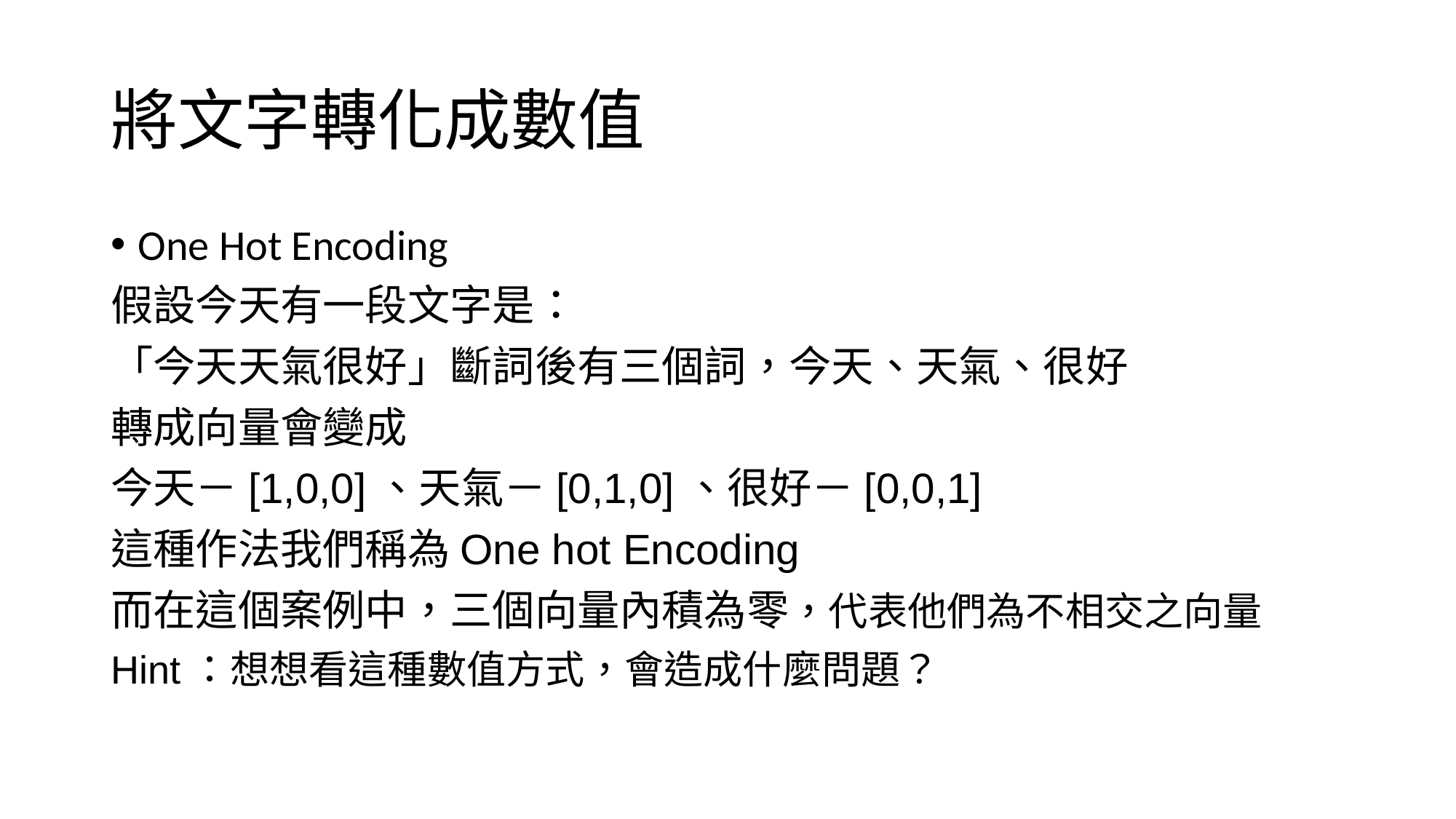

# 將文字轉化成數值
One Hot Encoding
假設今天有一段文字是：
「今天天氣很好」斷詞後有三個詞，今天、天氣、很好
轉成向量會變成
今天－[1,0,0]、天氣－[0,1,0]、很好－[0,0,1]
這種作法我們稱為One hot Encoding
而在這個案例中，三個向量內積為零，代表他們為不相交之向量
Hint：想想看這種數值方式，會造成什麼問題？